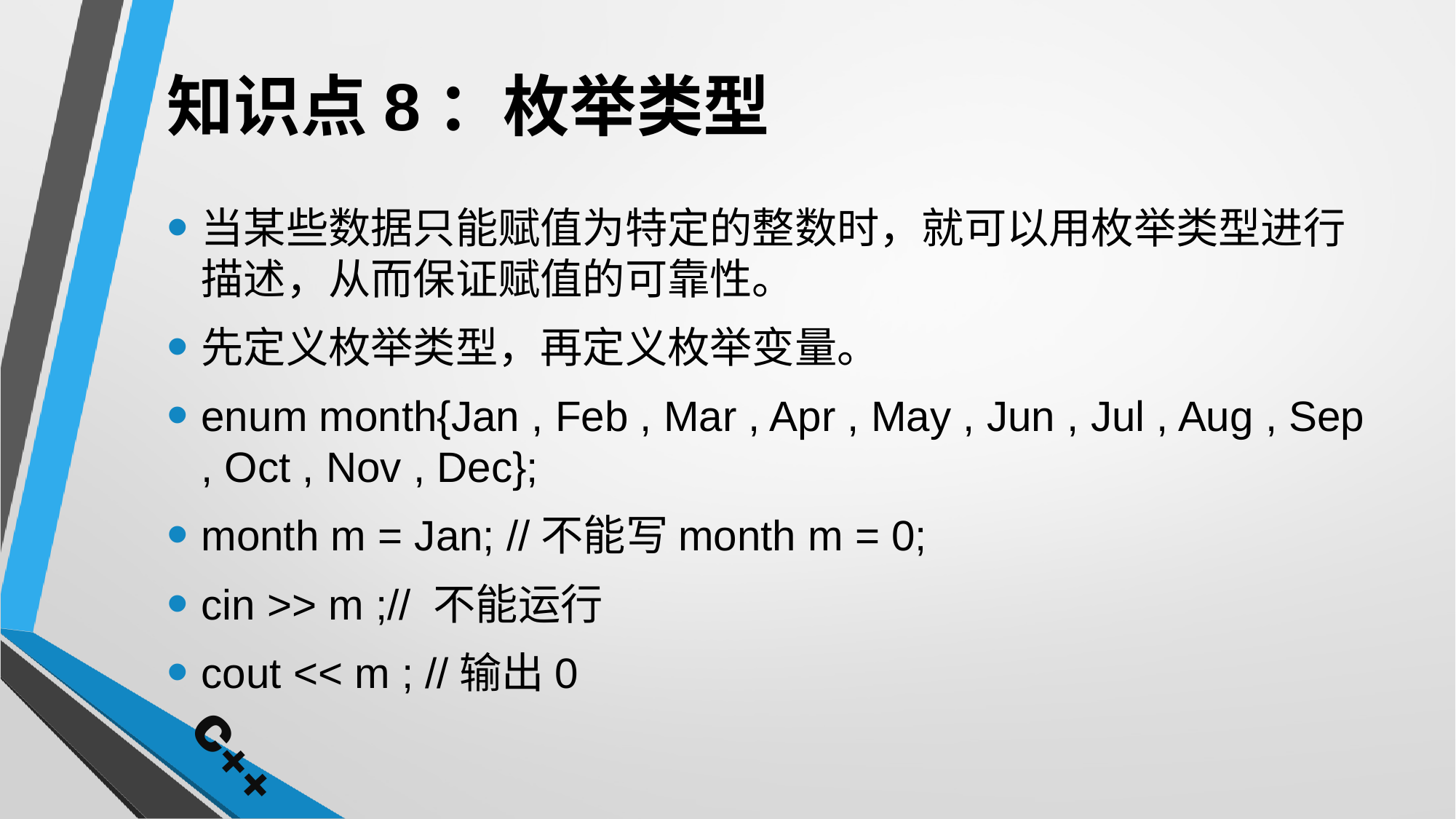

# 知识点8：枚举类型
当某些数据只能赋值为特定的整数时，就可以用枚举类型进行描述，从而保证赋值的可靠性。
先定义枚举类型，再定义枚举变量。
enum month{Jan , Feb , Mar , Apr , May , Jun , Jul , Aug , Sep , Oct , Nov , Dec};
month m = Jan; //不能写month m = 0;
cin >> m ;// 不能运行
cout << m ; //输出0